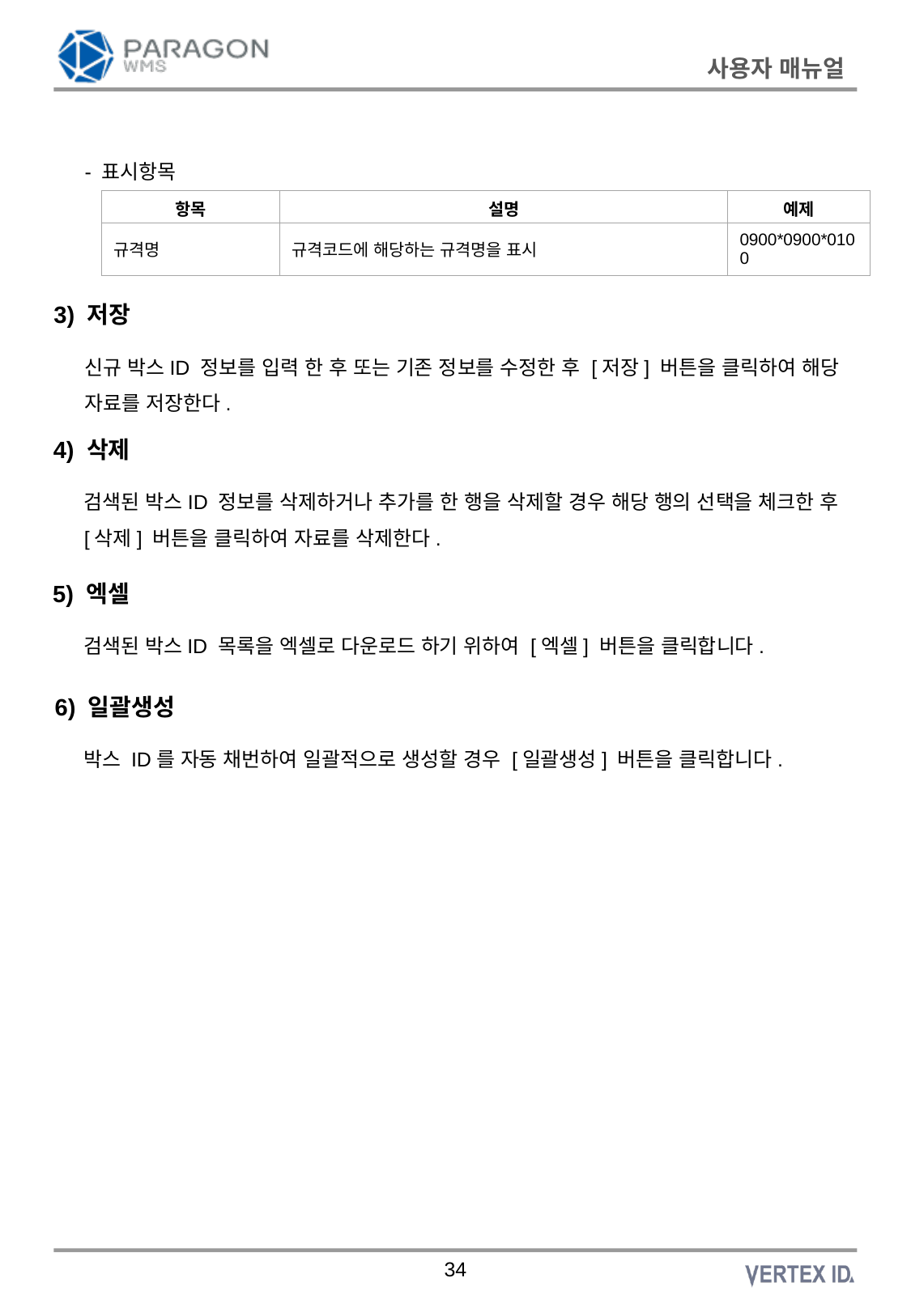

- 표시항목
| 항목 | 설명 | 예제 |
| --- | --- | --- |
| 규격명 | 규격코드에 해당하는 규격명을 표시 | 0900\*0900\*0100 |
3) 저장
신규 박스ID 정보를 입력 한 후 또는 기존 정보를 수정한 후 [저장] 버튼을 클릭하여 해당 자료를 저장한다.
4) 삭제
검색된 박스ID 정보를 삭제하거나 추가를 한 행을 삭제할 경우 해당 행의 선택을 체크한 후 [삭제] 버튼을 클릭하여 자료를 삭제한다.
5) 엑셀
검색된 박스ID 목록을 엑셀로 다운로드 하기 위하여 [엑셀] 버튼을 클릭합니다.
6) 일괄생성
박스 ID를 자동 채번하여 일괄적으로 생성할 경우 [일괄생성] 버튼을 클릭합니다.